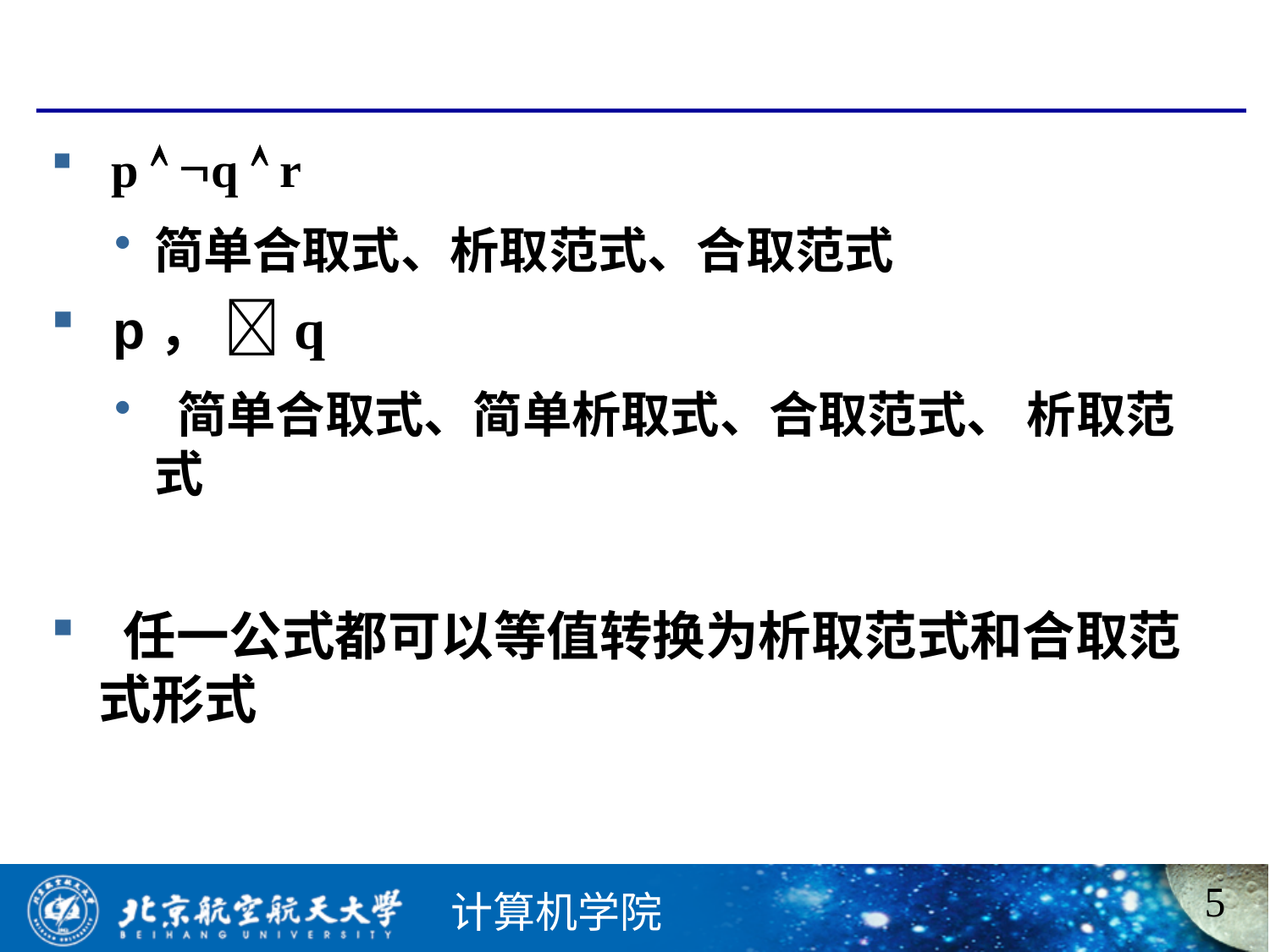

#
 p ∧ ¬q ∧ r
简单合取式、析取范式、合取范式
 p， ¬q
 简单合取式、简单析取式、合取范式、 析取范式

 任一公式都可以等值转换为析取范式和合取范式形式